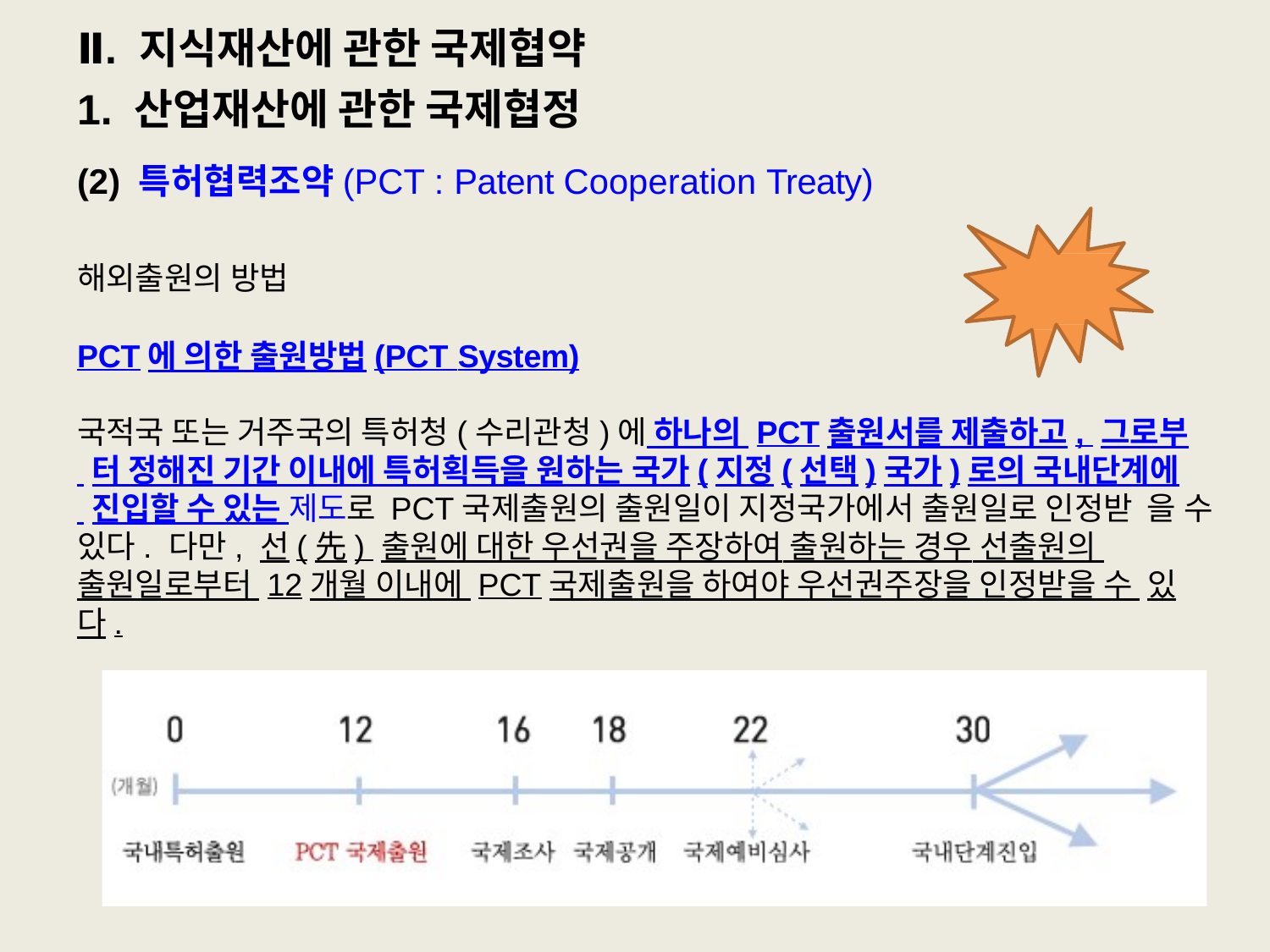

# Ⅱ. 지식재산에 관한 국제협약
1. 산업재산에 관한 국제협정
(2) 특허협력조약(PCT : Patent Cooperation Treaty)

해외출원의 방법

PCT에 의한 출원방법(PCT System)
국적국 또는 거주국의 특허청(수리관청)에 하나의 PCT출원서를 제출하고, 그로부
 터 정해진 기간 이내에 특허획득을 원하는 국가(지정(선택)국가)로의 국내단계에
 진입할 수 있는 제도로 PCT국제출원의 출원일이 지정국가에서 출원일로 인정받  을 수 있다. 다만, 선(先) 출원에 대한 우선권을 주장하여 출원하는 경우 선출원의  출원일로부터 12개월 이내에 PCT국제출원을 하여야 우선권주장을 인정받을 수  있다.